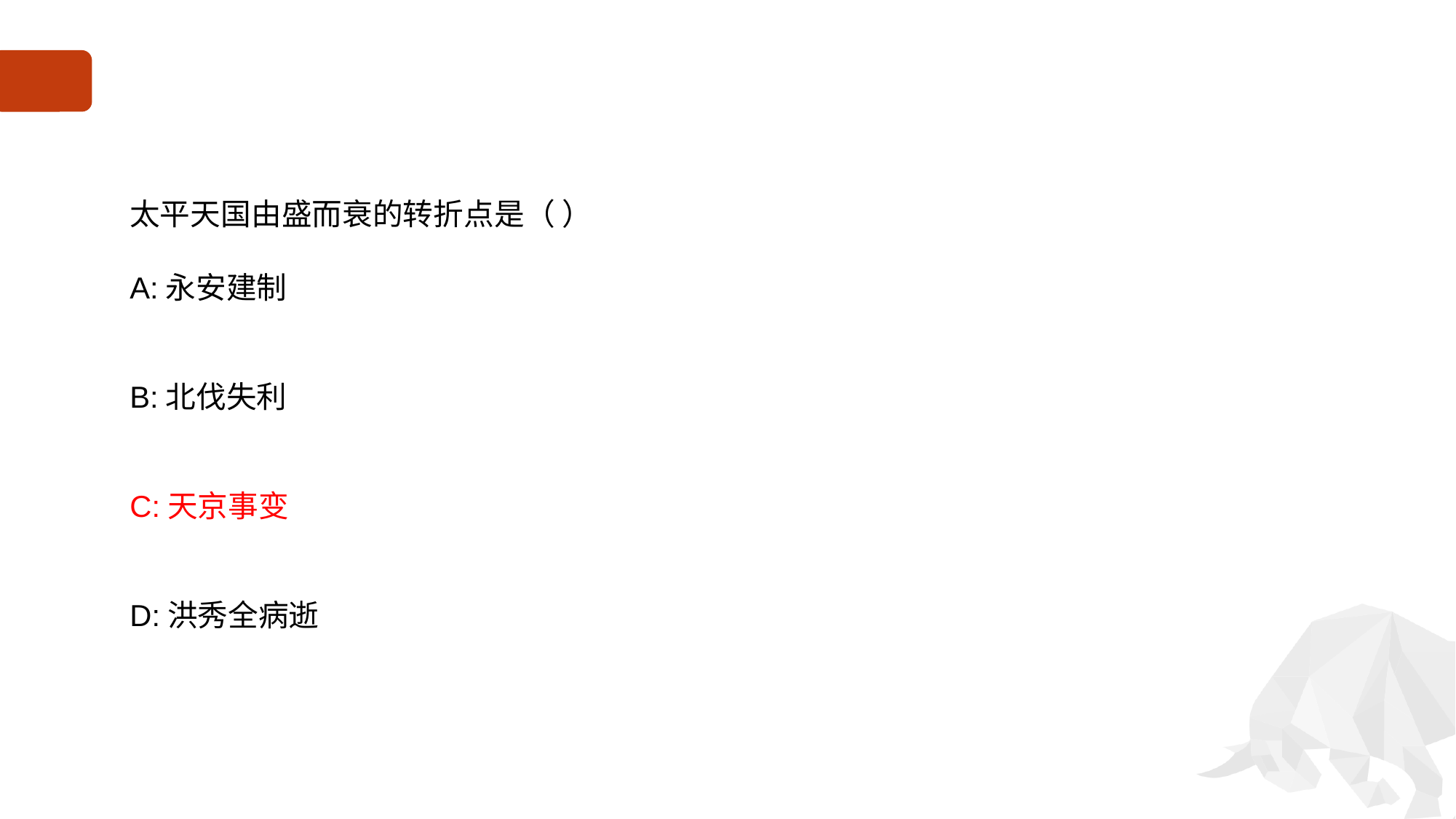

#
太平天国由盛而衰的转折点是（ ）

A:永安建制

B:北伐失利

C:天京事变

D:洪秀全病逝